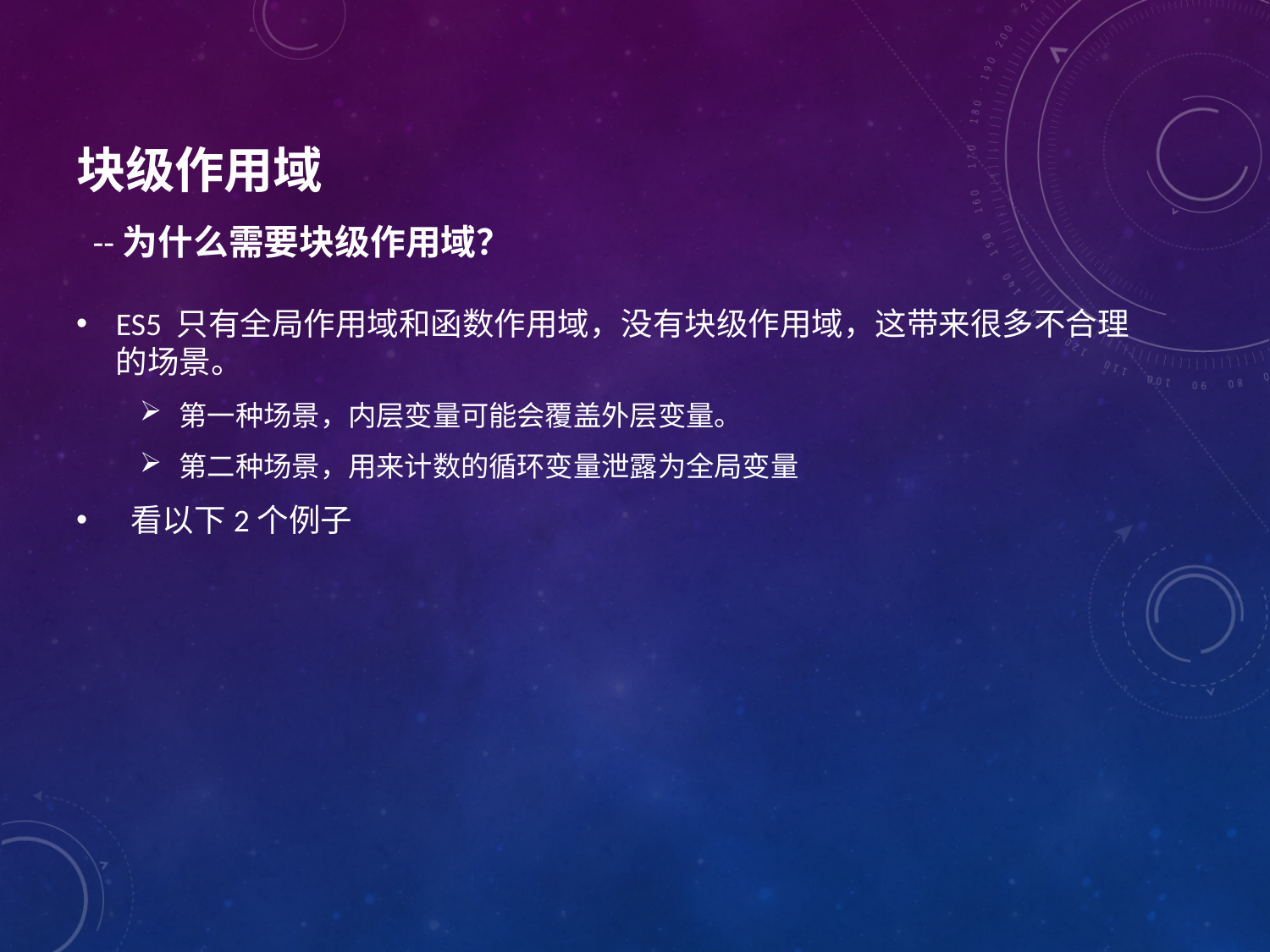

# 块级作用域 --为什么需要块级作用域？
ES5 只有全局作用域和函数作用域，没有块级作用域，这带来很多不合理的场景。
第一种场景，内层变量可能会覆盖外层变量。
第二种场景，用来计数的循环变量泄露为全局变量
 看以下2个例子